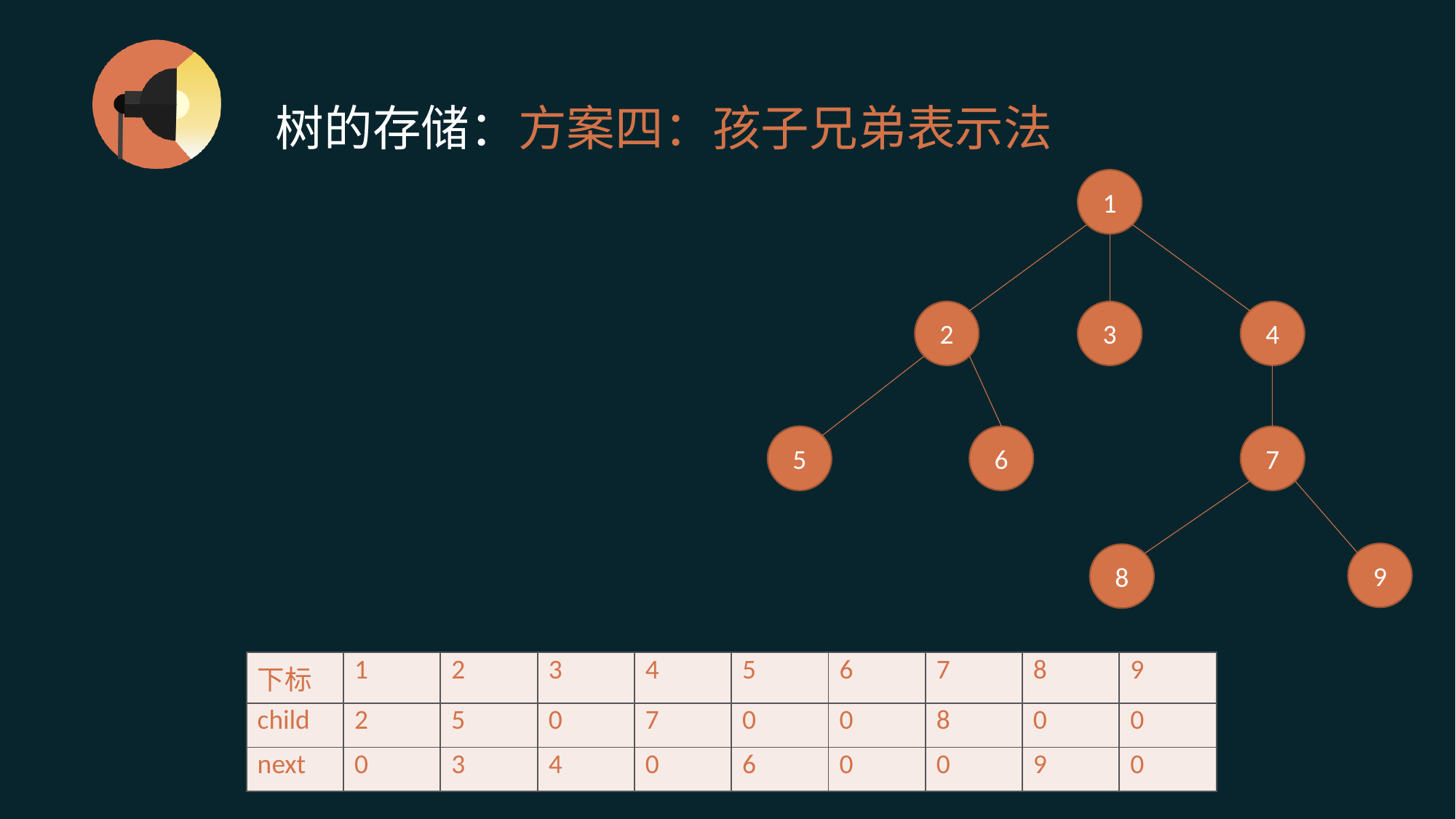

#
树的存储：方案四：孩子兄弟表示法
1
2
3
4
5
6
7
9
8
| 下标 | 1 | 2 | 3 | 4 | 5 | 6 | 7 | 8 | 9 |
| --- | --- | --- | --- | --- | --- | --- | --- | --- | --- |
| child | 2 | 5 | 0 | 7 | 0 | 0 | 8 | 0 | 0 |
| next | 0 | 3 | 4 | 0 | 6 | 0 | 0 | 9 | 0 |